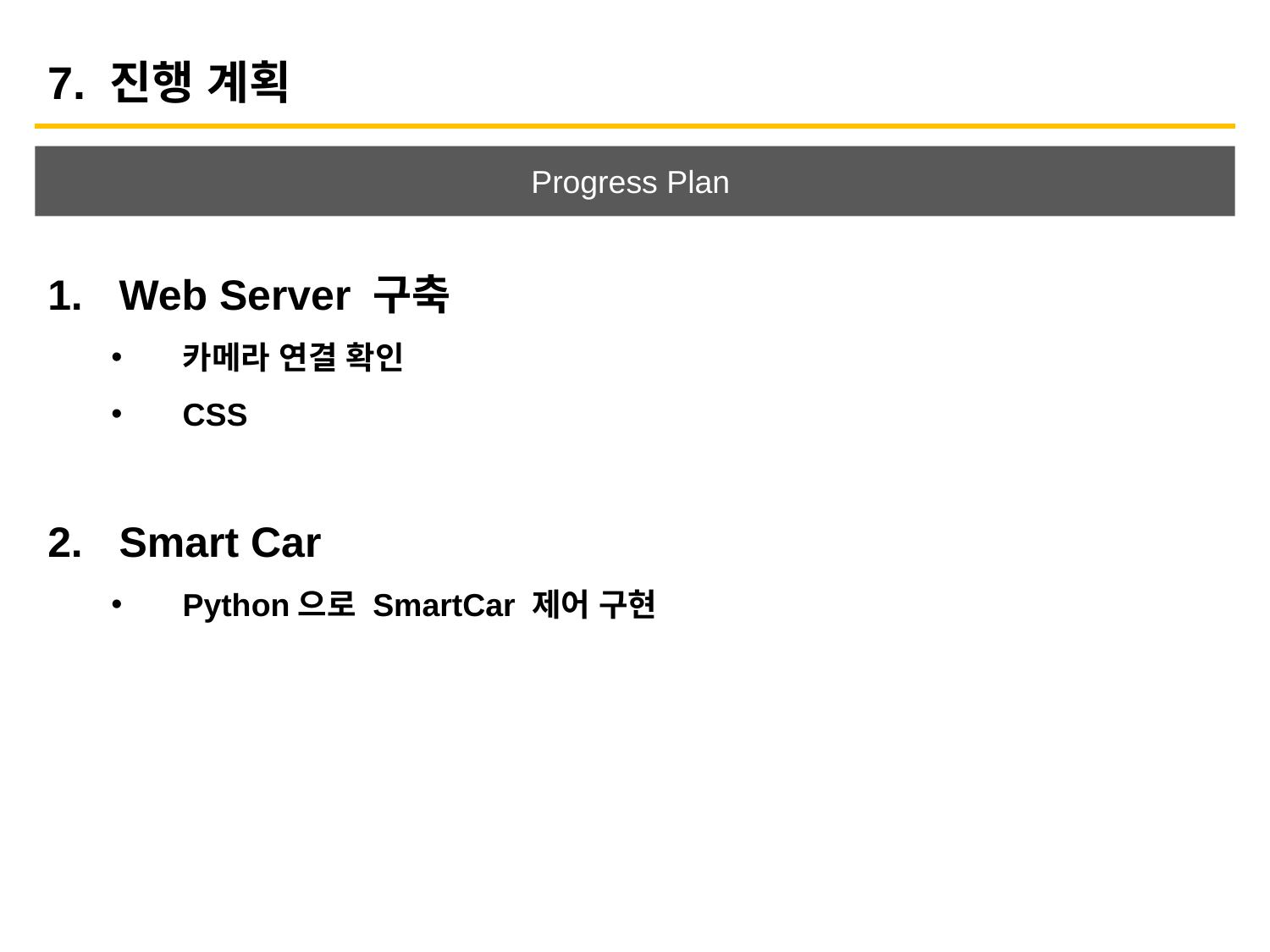

7. 진행 계획
Progress Plan
Web Server 구축
카메라 연결 확인
CSS

Smart Car
Python으로 SmartCar 제어 구현